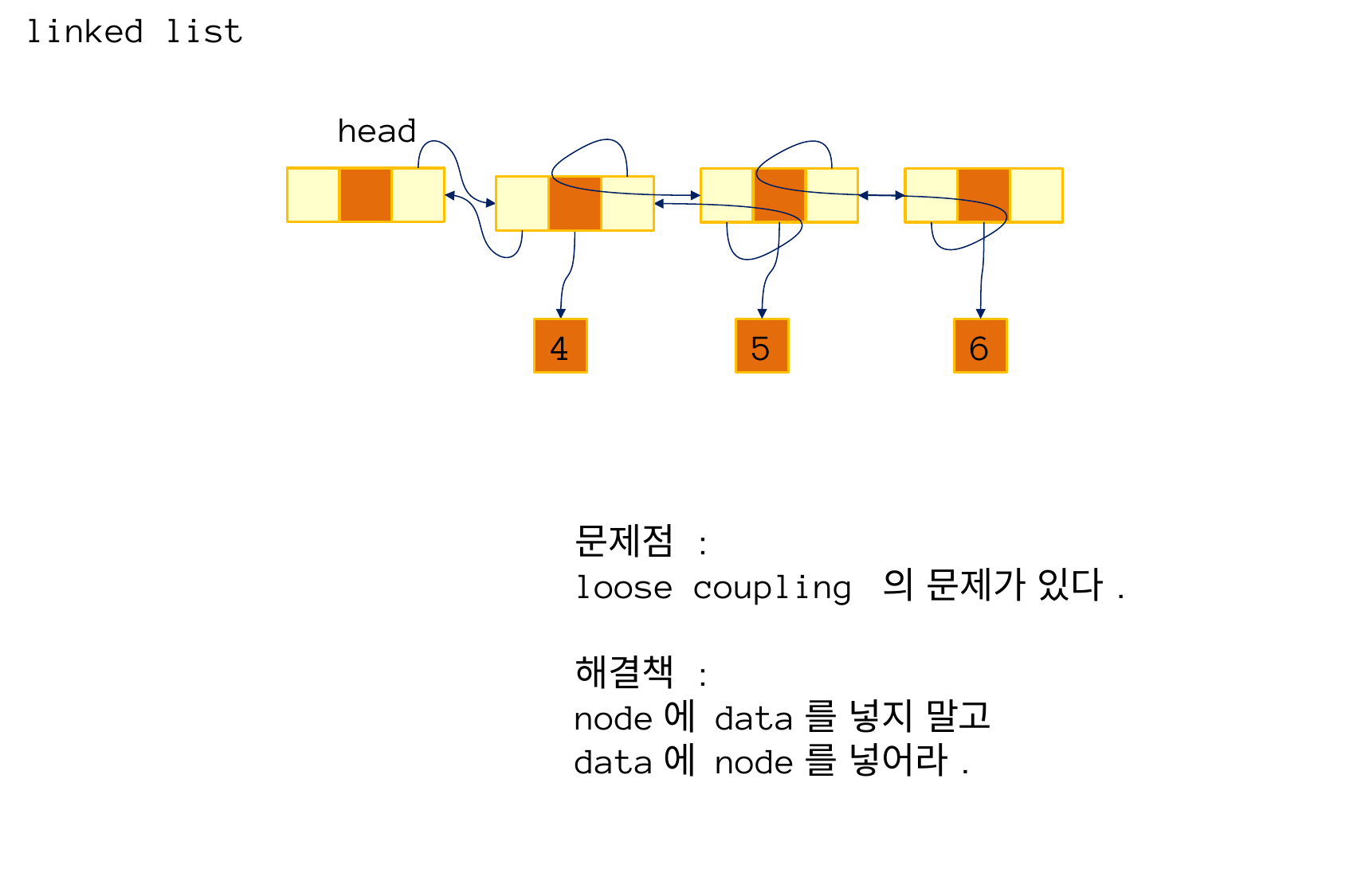

linked list
head

4
5
6
문제점 :
loose coupling 의 문제가 있다.

해결책 :
node에 data를 넣지 말고
data에 node를 넣어라.